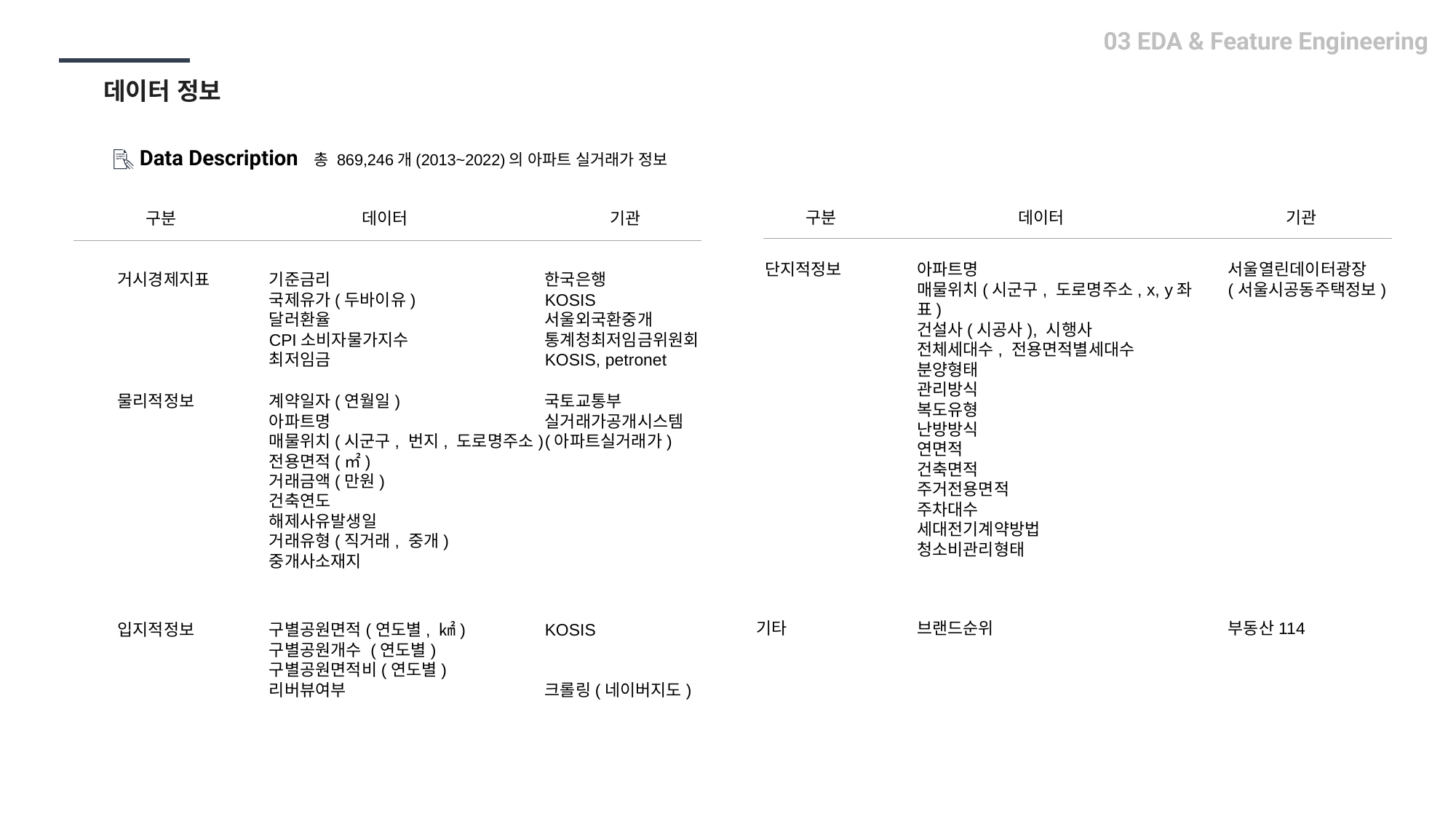

03 EDA & Feature Engineering
데이터 정보
 📝 Data Description  총 869,246개(2013~2022)의 아파트 실거래가 정보

구분
데이터
기관
단지적정보
아파트명
매물위치(시군구, 도로명주소, x, y좌표)
건설사(시공사), 시행사
전체세대수, 전용면적별세대수
분양형태
관리방식
복도유형
난방방식
연면적
건축면적
주거전용면적
주차대수
세대전기계약방법
청소비관리형태

서울열린데이터광장
(서울시공동주택정보)
기타
브랜드순위
부동산114
구분
데이터
기관
거시경제지표
기준금리
국제유가(두바이유)
달러환율
CPI소비자물가지수
최저임금
한국은행
KOSIS
서울외국환중개
통계청최저임금위원회
KOSIS, petronet
물리적정보
계약일자(연월일)
아파트명
매물위치(시군구, 번지, 도로명주소)
전용면적(㎡)
거래금액(만원)
건축연도
해제사유발생일
거래유형(직거래, 중개)
중개사소재지

국토교통부
실거래가공개시스템
(아파트실거래가)
입지적정보
구별공원면적(연도별, ㎢)
구별공원개수 (연도별)
구별공원면적비(연도별)
리버뷰여부
KOSIS

크롤링(네이버지도)